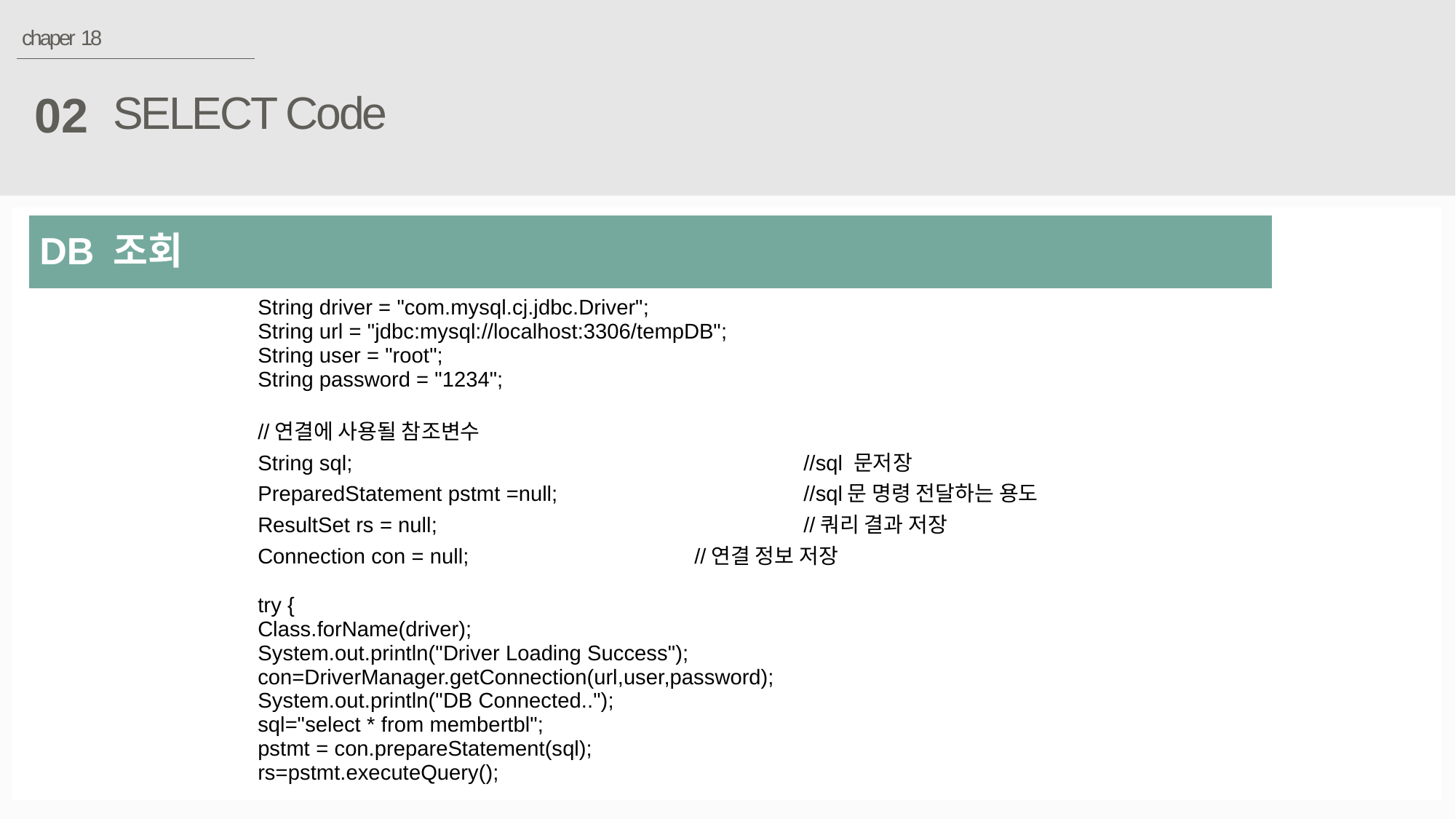

chaper  18
SELECT Code
02

| DB 조회 |
| --- |
| String driver = "com.mysql.cj.jdbc.Driver"; String url = "jdbc:mysql://localhost:3306/tempDB"; String user = "root"; String password = "1234"; //연결에 사용될 참조변수 String sql; //sql 문저장 PreparedStatement pstmt =null; //sql문 명령 전달하는 용도 ResultSet rs = null; //쿼리 결과 저장 Connection con = null; //연결 정보 저장 try { Class.forName(driver); System.out.println("Driver Loading Success"); con=DriverManager.getConnection(url,user,password); System.out.println("DB Connected.."); sql="select \* from membertbl"; pstmt = con.prepareStatement(sql); rs=pstmt.executeQuery(); |